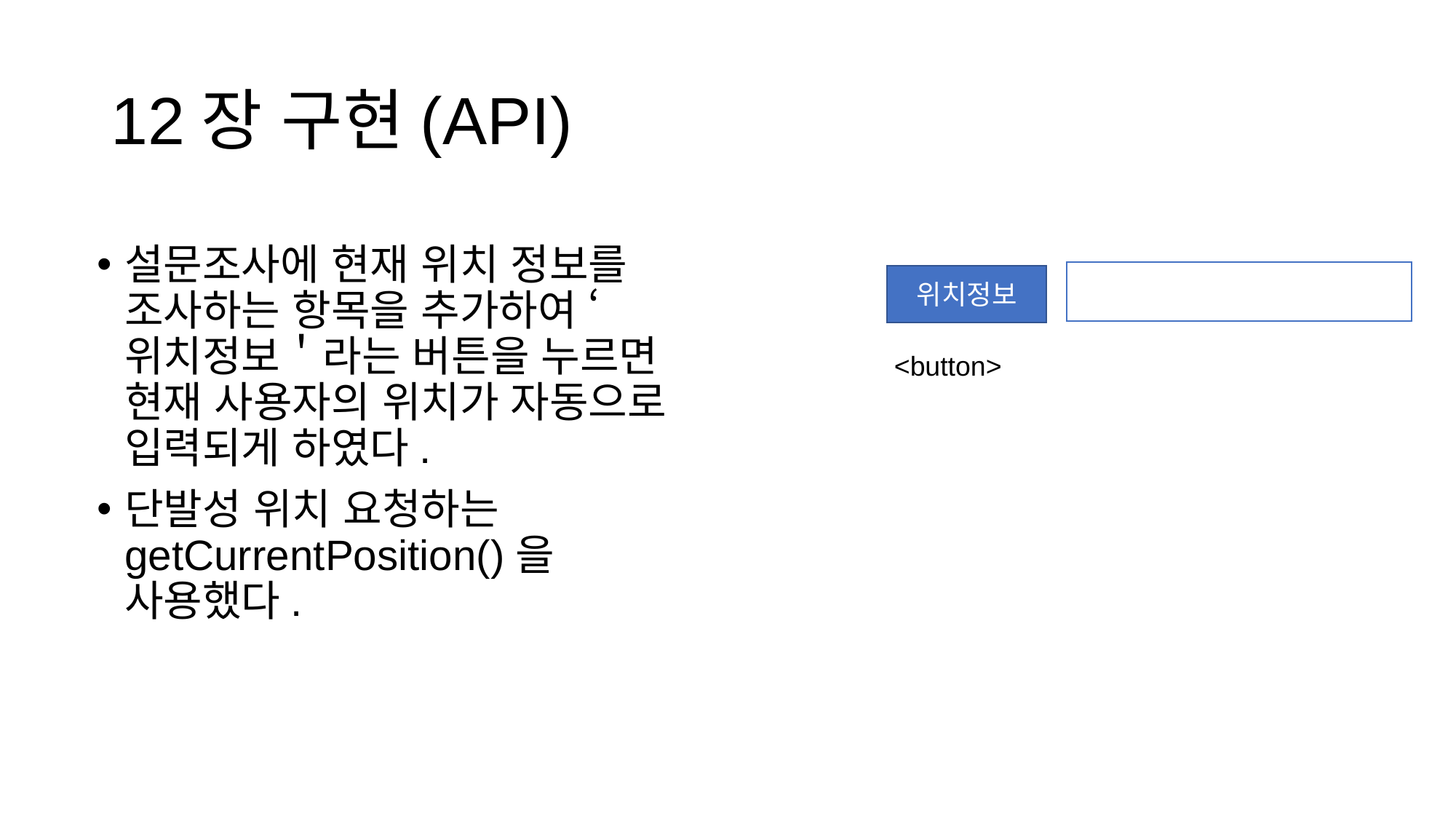

# 12장 구현(API)

설문조사에 현재 위치 정보를 조사하는 항목을 추가하여 ‘위치정보＇라는 버튼을 누르면 현재 사용자의 위치가 자동으로 입력되게 하였다.
단발성 위치 요청하는 getCurrentPosition()을 사용했다.

위치정보
<button>